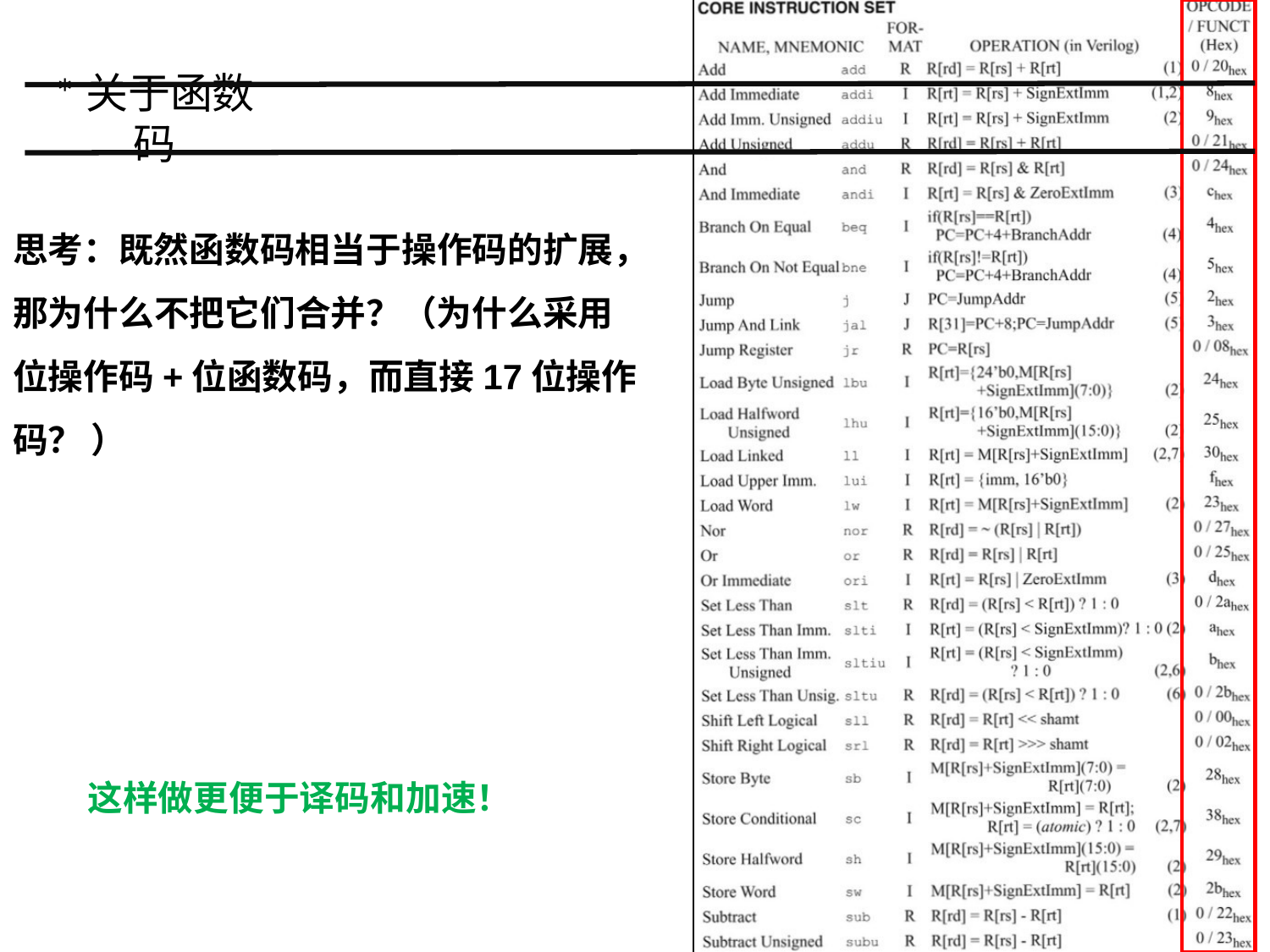

# *关于函数码
思考：既然函数码相当于操作码的扩展， 那为什么不把它们合并？（为什么采用  位操作码+位函数码，而直接17位操作
码？ ）
这样做更便于译码和加速！